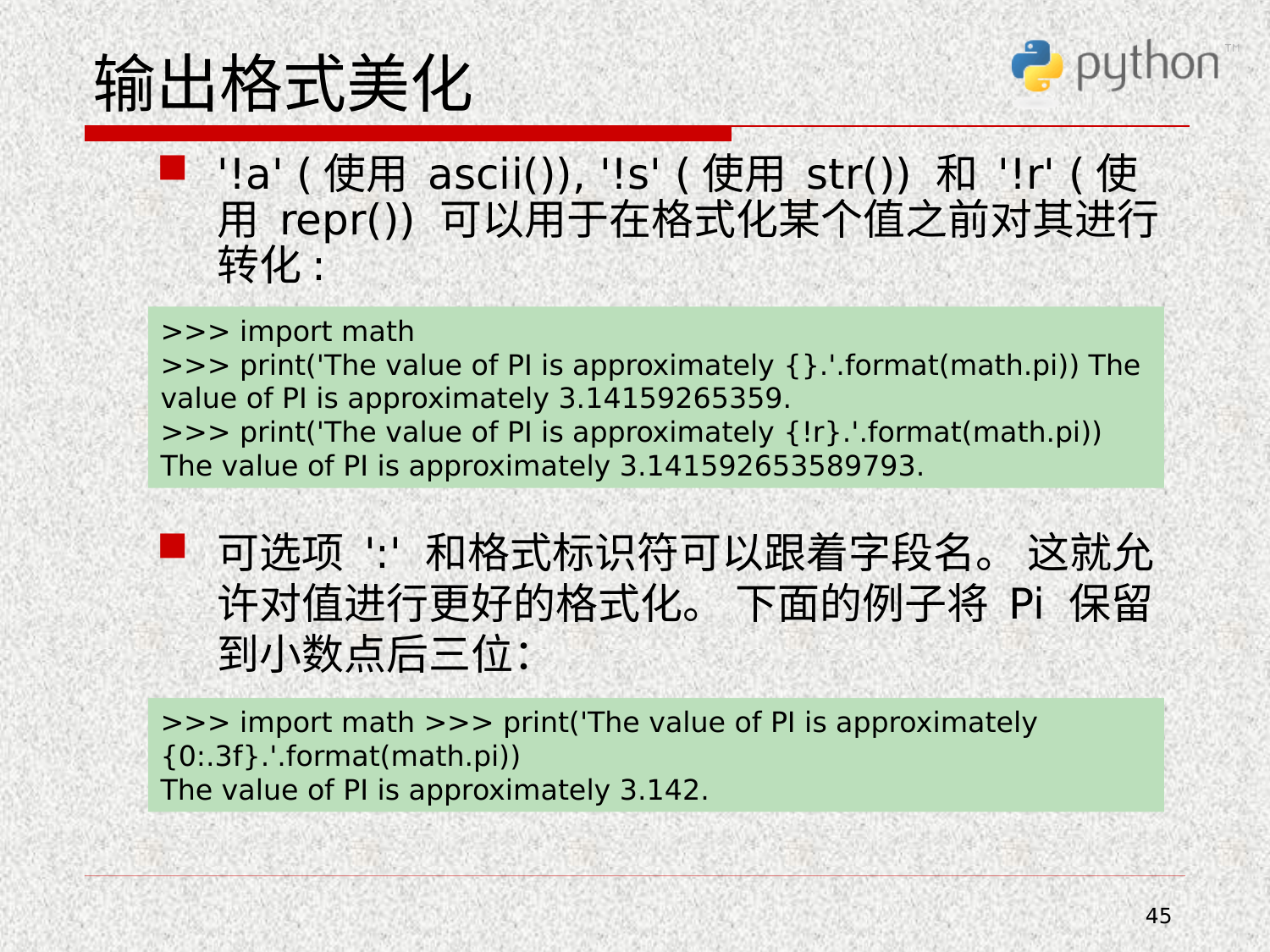

# 输出格式美化
'!a' (使用 ascii()), '!s' (使用 str()) 和 '!r' (使用 repr()) 可以用于在格式化某个值之前对其进行转化:

可选项 ':' 和格式标识符可以跟着字段名。 这就允许对值进行更好的格式化。 下面的例子将 Pi 保留到小数点后三位：

>>> import math
>>> print('The value of PI is approximately {}.'.format(math.pi)) The value of PI is approximately 3.14159265359.
>>> print('The value of PI is approximately {!r}.'.format(math.pi)) The value of PI is approximately 3.141592653589793.
>>> import math >>> print('The value of PI is approximately {0:.3f}.'.format(math.pi))
The value of PI is approximately 3.142.
45